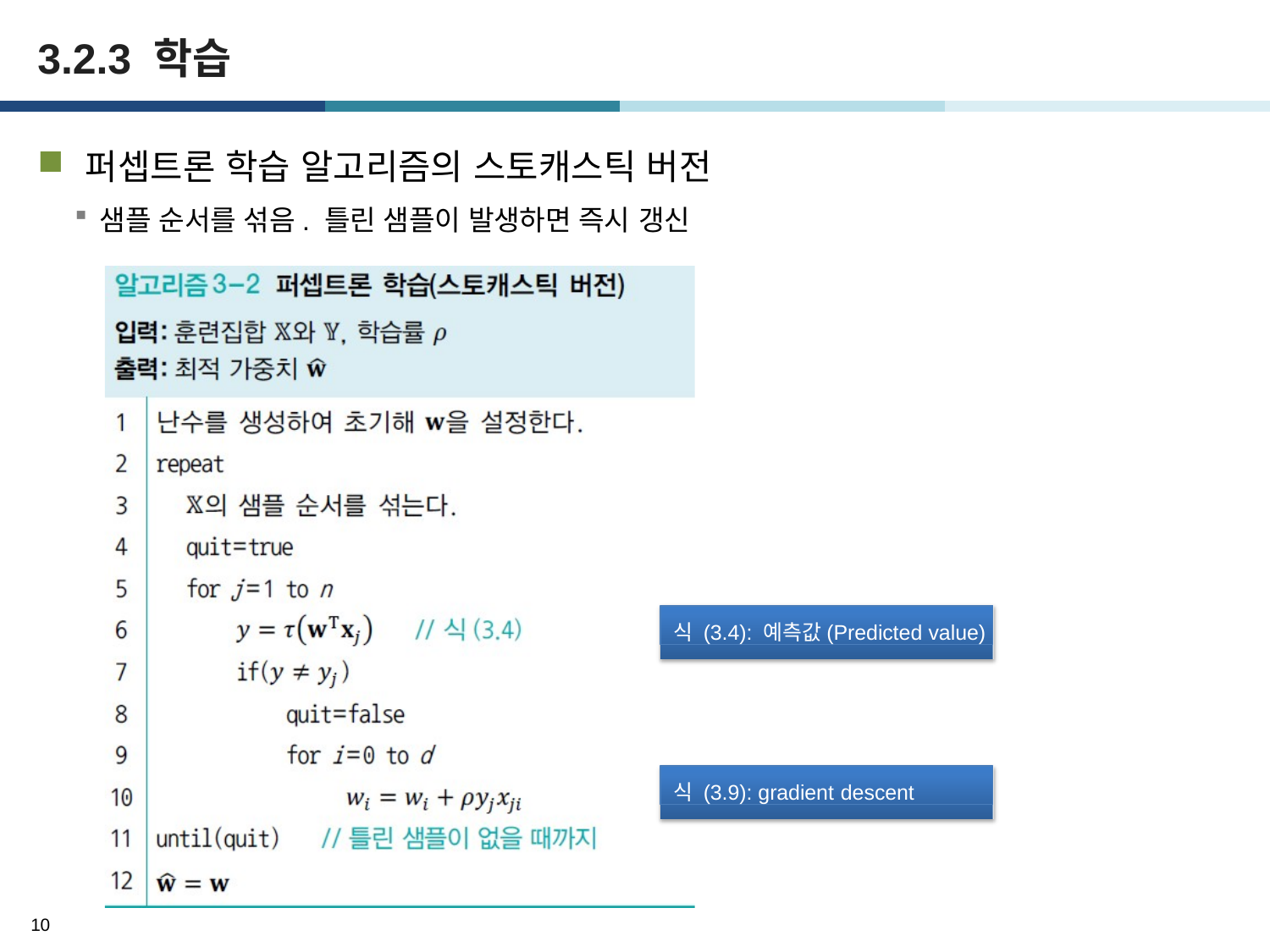

# 3.2.3 학습
퍼셉트론 학습 알고리즘의 스토캐스틱 버전
샘플 순서를 섞음. 틀린 샘플이 발생하면 즉시 갱신

식 (3.4): 예측값(Predicted value)

식 (3.9): gradient descent
10